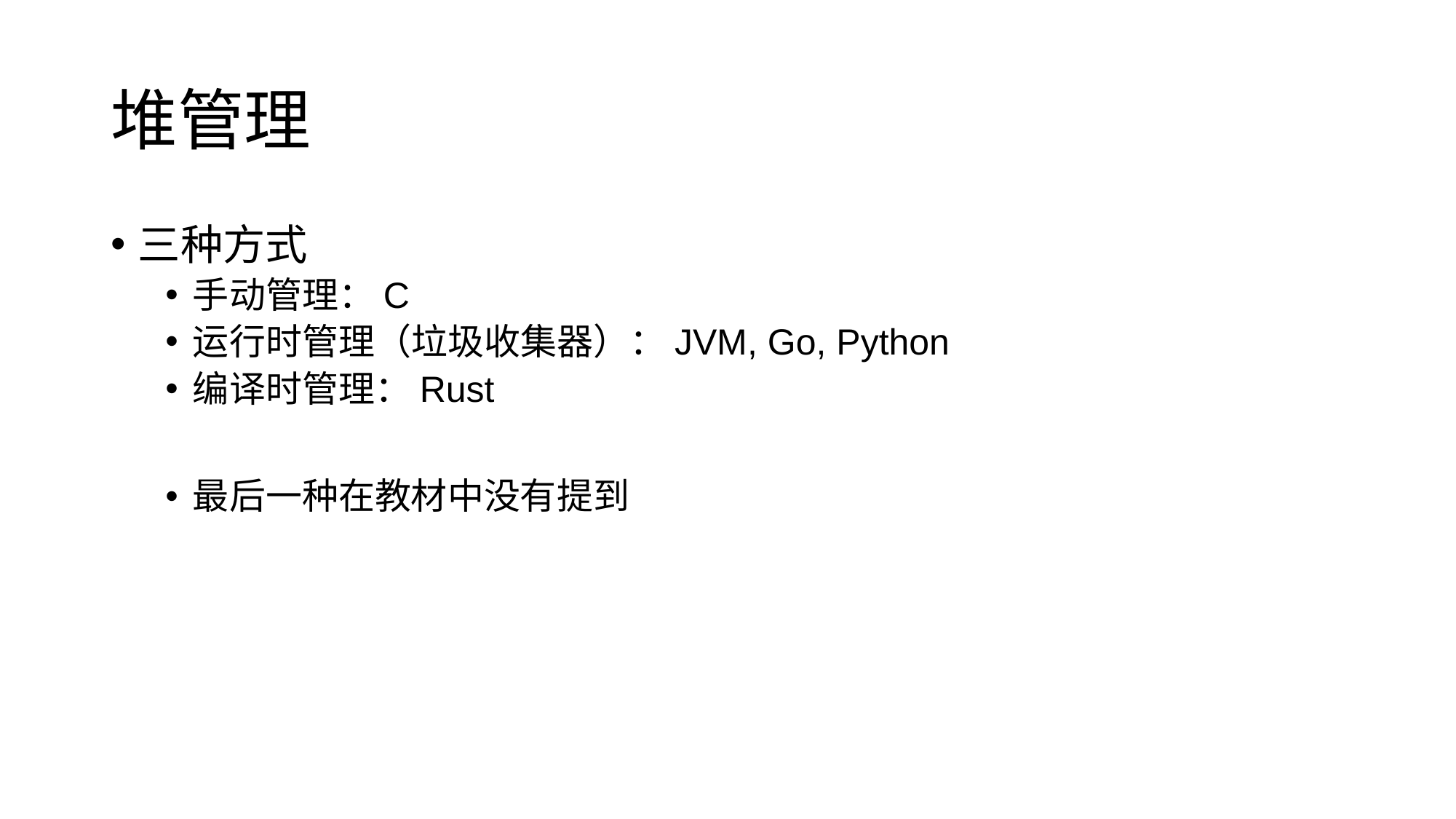

# 堆管理
三种方式
手动管理：C
运行时管理（垃圾收集器）：JVM, Go, Python
编译时管理：Rust

最后一种在教材中没有提到